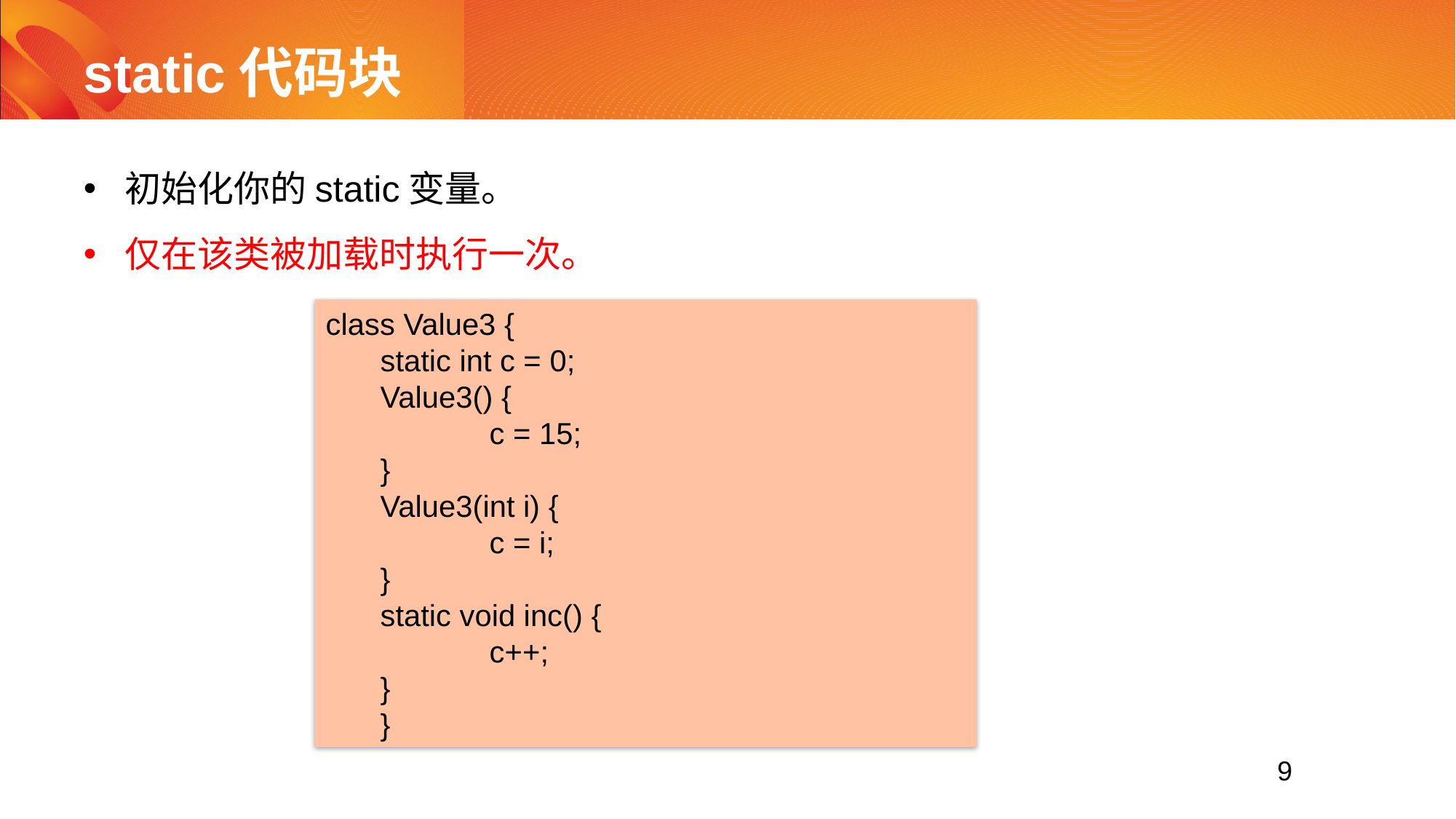

# static代码块
初始化你的static变量。
仅在该类被加载时执行一次。
class Value3 {
static int c = 0;
Value3() {
	c = 15;
}
Value3(int i) {
	c = i;
}
static void inc() {
	c++;
}
}